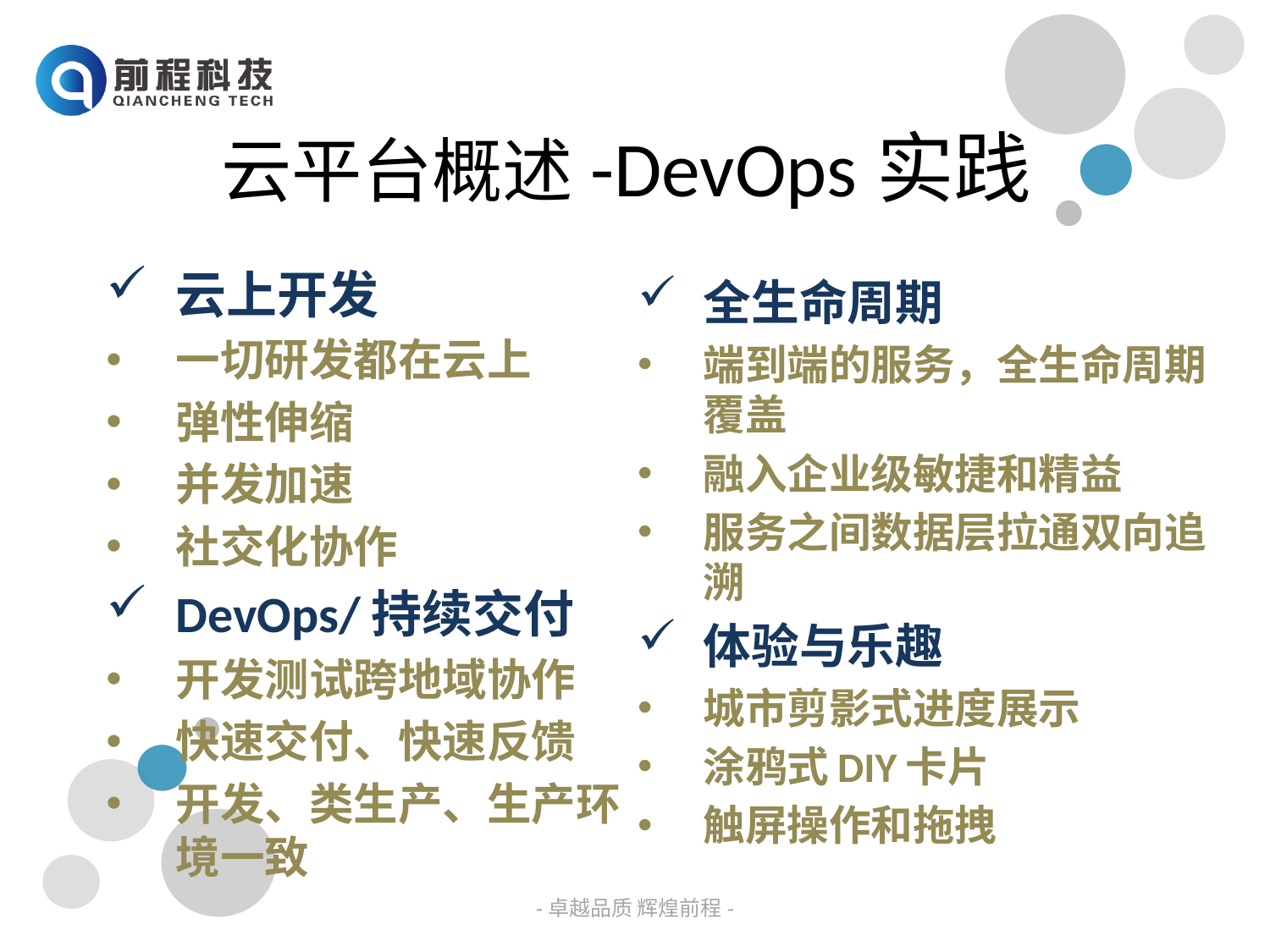

# 云平台概述-DevOps实践
云上开发
一切研发都在云上
弹性伸缩
并发加速
社交化协作
DevOps/持续交付
开发测试跨地域协作
快速交付、快速反馈
开发、类生产、生产环境一致

全生命周期
端到端的服务，全生命周期覆盖
融入企业级敏捷和精益
服务之间数据层拉通双向追溯
体验与乐趣
城市剪影式进度展示
涂鸦式DIY卡片
触屏操作和拖拽
-卓越品质 辉煌前程-